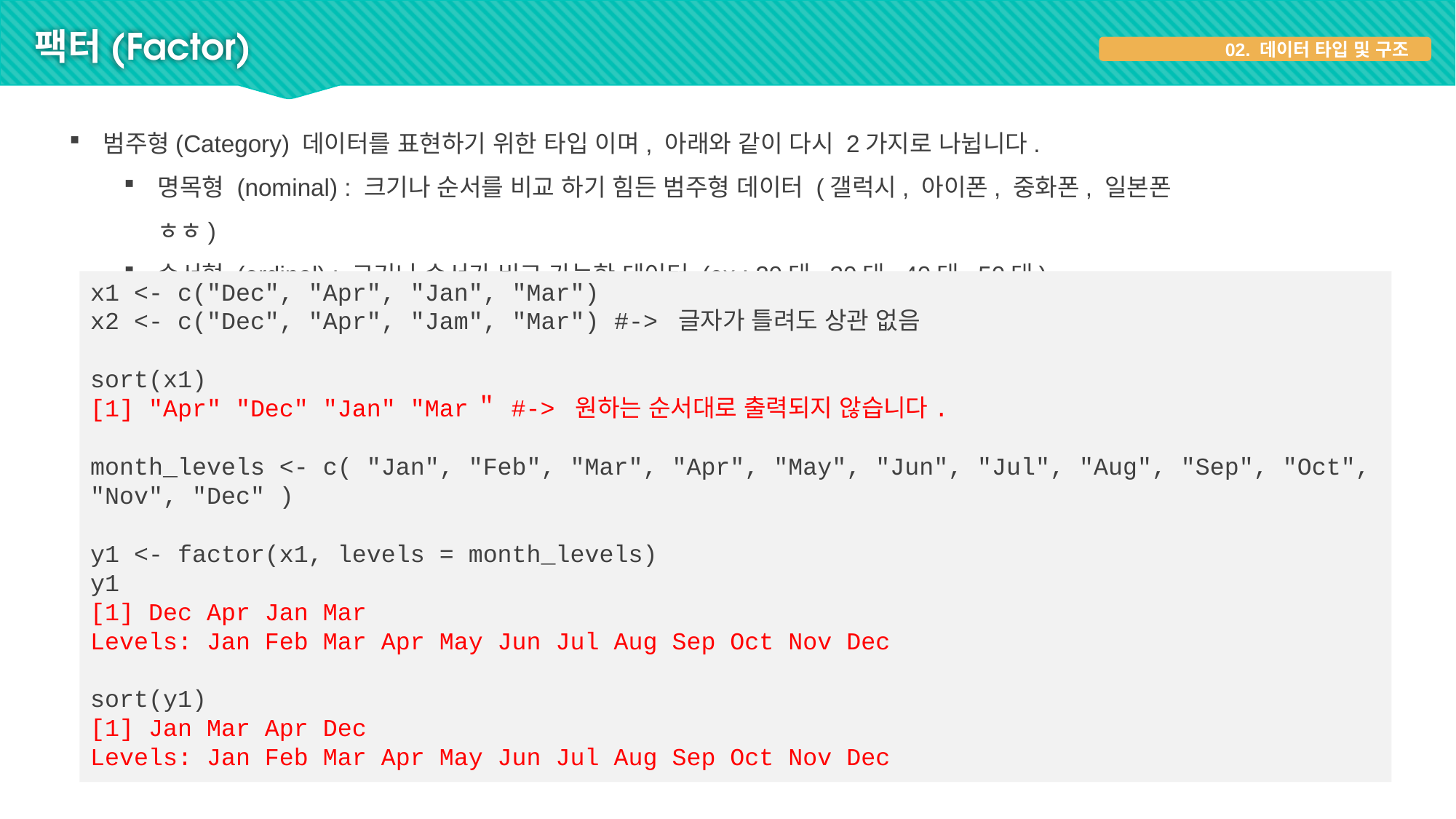

# 팩터(Factor)
02. 데이터 타입 및 구조
범주형(Category) 데이터를 표현하기 위한 타입 이며, 아래와 같이 다시 2가지로 나뉩니다.
명목형 (nominal) : 크기나 순서를 비교 하기 힘든 범주형 데이터 (갤럭시, 아이폰, 중화폰, 일본폰 ㅎㅎ)
순서형 (ordinal) : 크기나 순서가 비교 가능한 데이터 (ex : 20대, 30대, 40대, 50대)
x1 <- c("Dec", "Apr", "Jan", "Mar")
x2 <- c("Dec", "Apr", "Jam", "Mar") #-> 글자가 틀려도 상관 없음

sort(x1)
[1] "Apr" "Dec" "Jan" "Mar＂ #-> 원하는 순서대로 출력되지 않습니다.

month_levels <- c( "Jan", "Feb", "Mar", "Apr", "May", "Jun", "Jul", "Aug", "Sep", "Oct", "Nov", "Dec" )

y1 <- factor(x1, levels = month_levels)
y1
[1] Dec Apr Jan Mar
Levels: Jan Feb Mar Apr May Jun Jul Aug Sep Oct Nov Dec

sort(y1)
[1] Jan Mar Apr Dec
Levels: Jan Feb Mar Apr May Jun Jul Aug Sep Oct Nov Dec